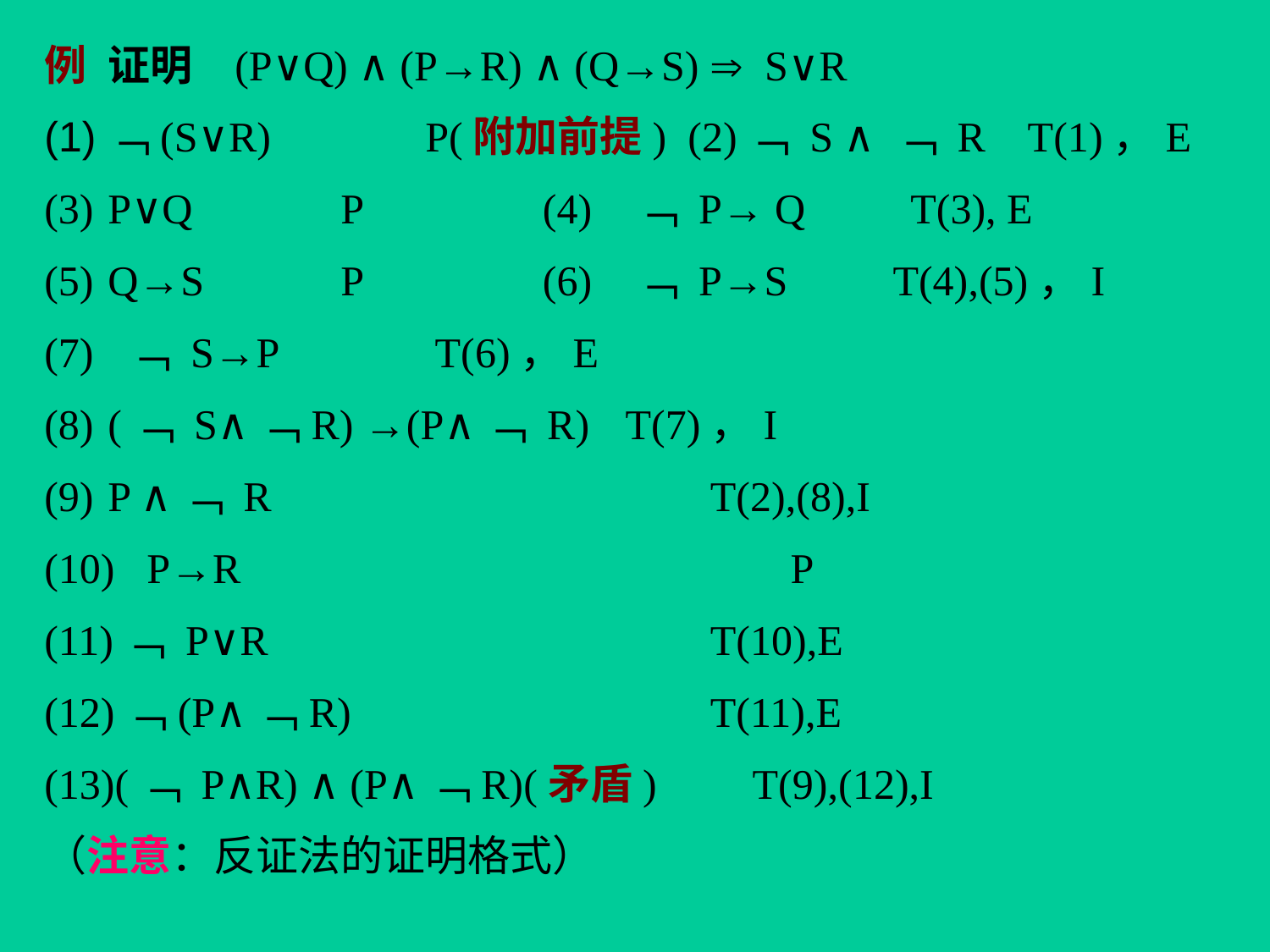

例	证明	(P∨Q) ∧ (P→R) ∧ (Q→S) ⇒  S∨R
﹁(S∨R)	      P(附加前提)  (2)﹁ S ∧ ﹁ R	   T(1)，E
P∨Q	          P                 (4)	 ﹁ P→ Q          T(3), E
(5)	Q→S	          P                 (6)	 ﹁ P→S          T(4),(5)，I
(7)	 ﹁ S→P	       T(6)，E
(﹁ S∧﹁R) →(P∧﹁ R)	 T(7)，I
P ∧﹁ R	                                 T(2),(8),I
(10)   P→R                                                    P
(11)﹁ P∨R	                                 T(10),E
(12)﹁(P∧﹁R)	                                 T(11),E
(﹁ P∧R) ∧ (P∧﹁R)(矛盾)	 T(9),(12),I
（注意：反证法的证明格式）